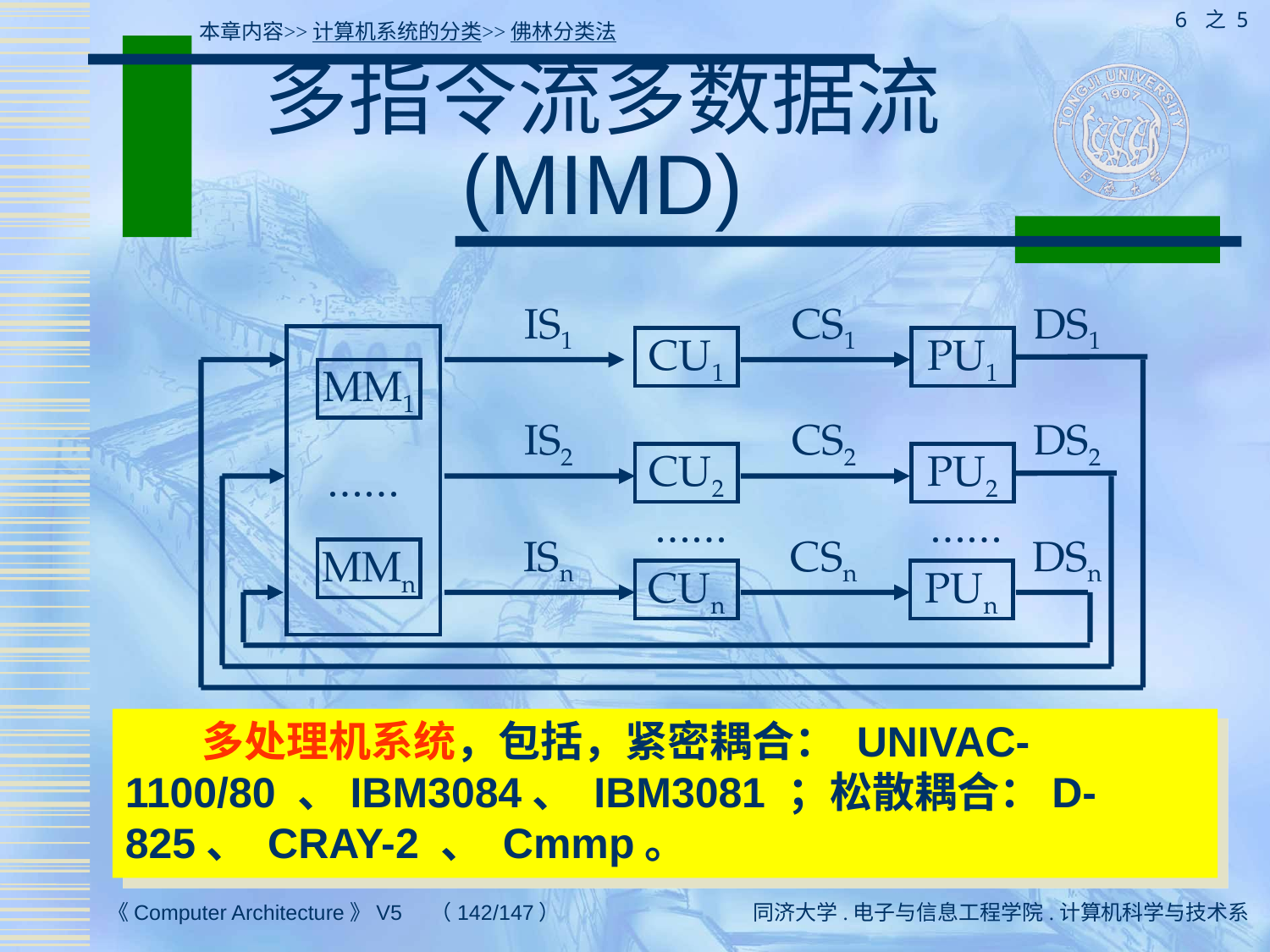

6 之 5
本章内容>>计算机系统的分类>>佛林分类法
# 多指令流多数据流 (MIMD)
IS1
CS1
DS1
……
CU1
PU1

MM1

IS2
CS2
DS2
CU2
PU2

……
……
ISn
CSn
DSn
MMn
CUn
PUn

       多处理机系统，包括，紧密耦合： UNIVAC-1100/80 、IBM3084、 IBM3081 ；松散耦合：D-825、 CRAY-2 、 Cmmp。